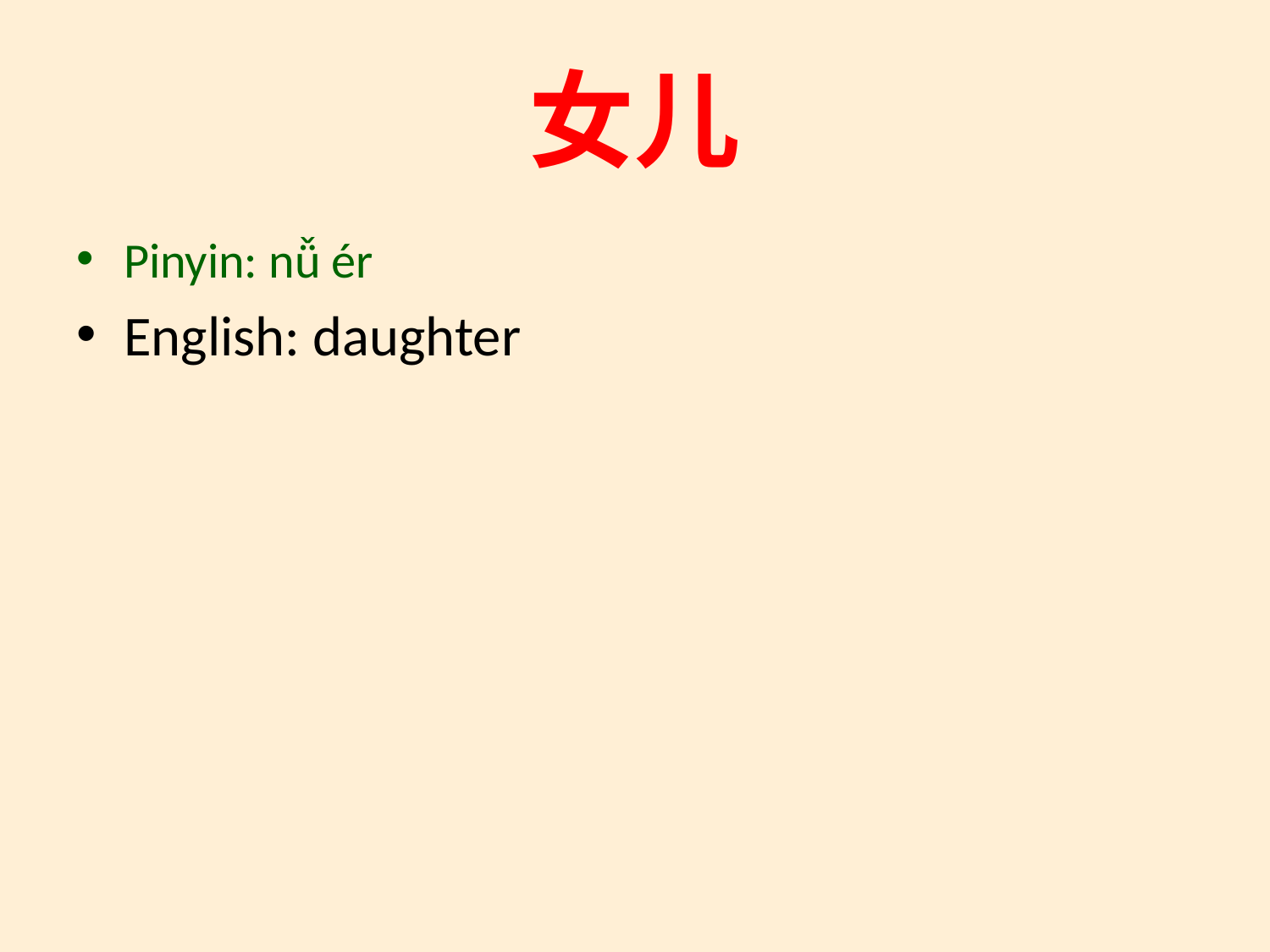

# 女儿
Pinyin: nǚ ér
English: daughter